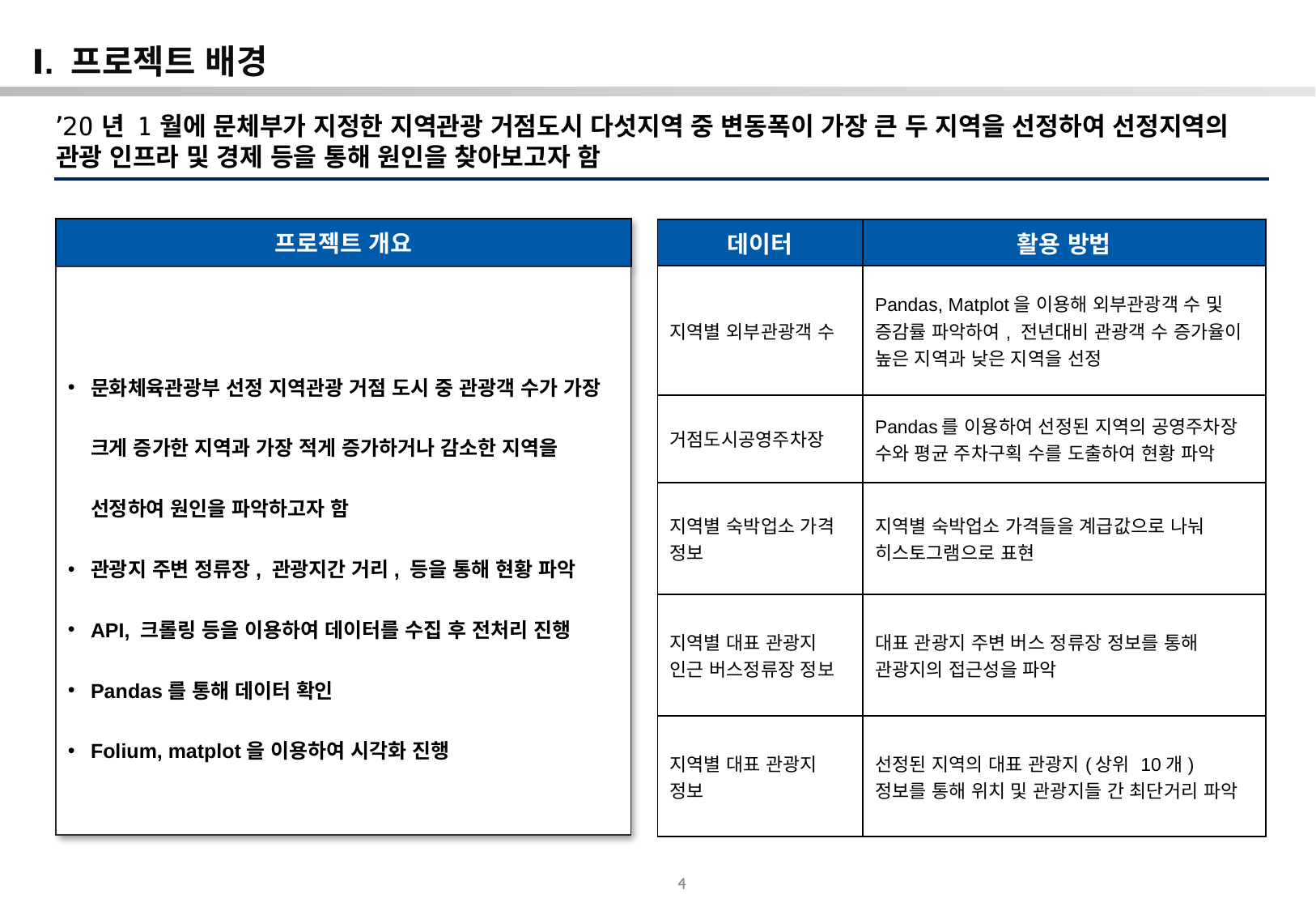

# Ⅰ. 프로젝트 배경
’20년 1월에 문체부가 지정한 지역관광 거점도시 다섯지역 중 변동폭이 가장 큰 두 지역을 선정하여 선정지역의 관광 인프라 및 경제 등을 통해 원인을 찾아보고자 함
프로젝트 개요
| 데이터 | 활용 방법 |
| --- | --- |
| 지역별 외부관광객 수 | Pandas, Matplot을 이용해 외부관광객 수 및 증감률 파악하여, 전년대비 관광객 수 증가율이 높은 지역과 낮은 지역을 선정 |
| 거점도시공영주차장 | Pandas를 이용하여 선정된 지역의 공영주차장 수와 평균 주차구획 수를 도출하여 현황 파악 |
| 지역별 숙박업소 가격 정보 | 지역별 숙박업소 가격들을 계급값으로 나눠 히스토그램으로 표현 |
| 지역별 대표 관광지 인근 버스정류장 정보 | 대표 관광지 주변 버스 정류장 정보를 통해 관광지의 접근성을 파악 |
| 지역별 대표 관광지 정보 | 선정된 지역의 대표 관광지(상위 10개) 정보를 통해 위치 및 관광지들 간 최단거리 파악 |
문화체육관광부 선정 지역관광 거점 도시 중 관광객 수가 가장 크게 증가한 지역과 가장 적게 증가하거나 감소한 지역을 선정하여 원인을 파악하고자 함
관광지 주변 정류장, 관광지간 거리, 등을 통해 현황 파악
API, 크롤링 등을 이용하여 데이터를 수집 후 전처리 진행
Pandas를 통해 데이터 확인
Folium, matplot을 이용하여 시각화 진행